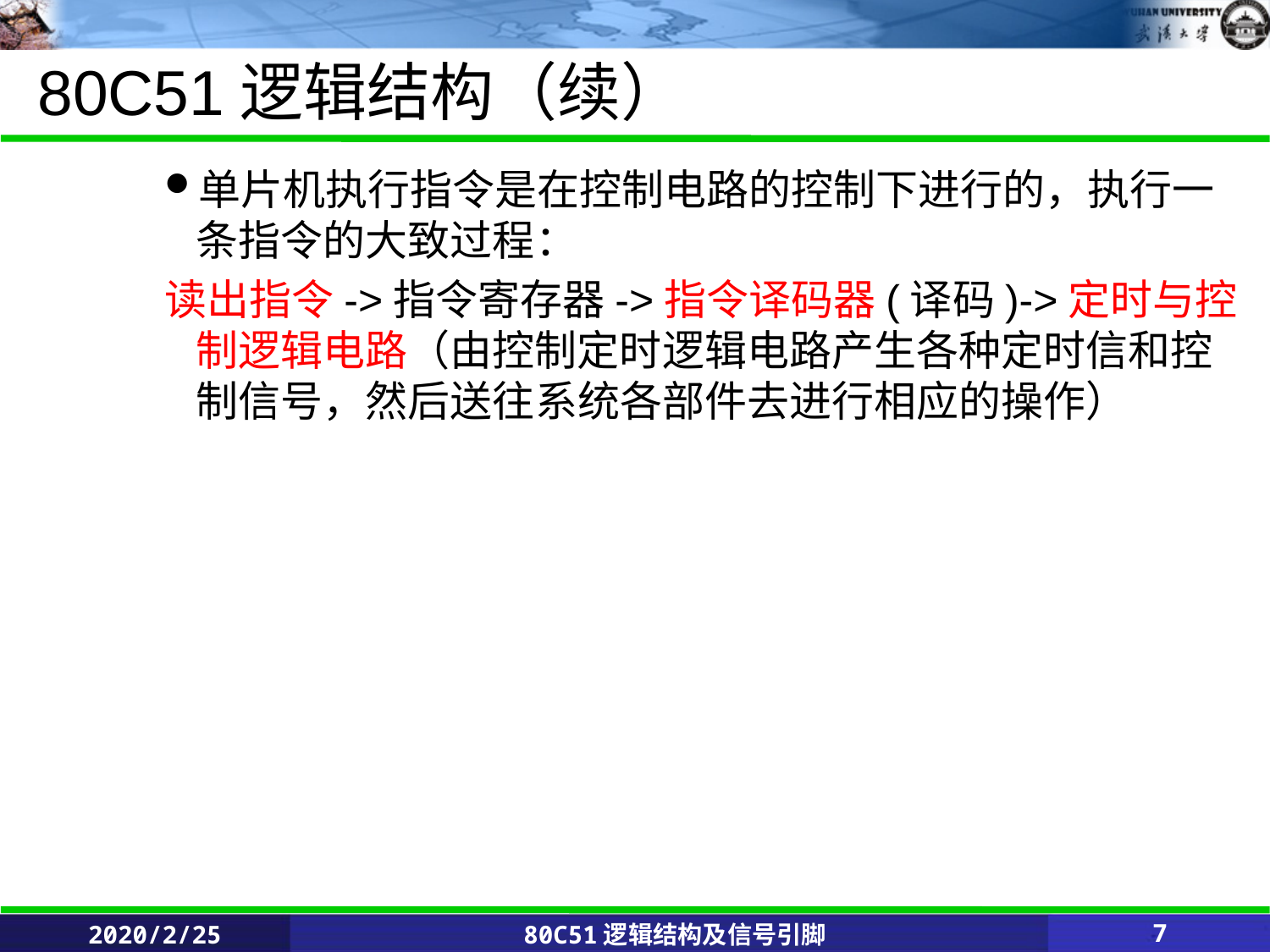

# 80C51逻辑结构（续）
单片机执行指令是在控制电路的控制下进行的，执行一条指令的大致过程：
读出指令->指令寄存器->指令译码器(译码)->定时与控制逻辑电路（由控制定时逻辑电路产生各种定时信和控制信号，然后送往系统各部件去进行相应的操作）

2020/2/25
80C51逻辑结构及信号引脚
7